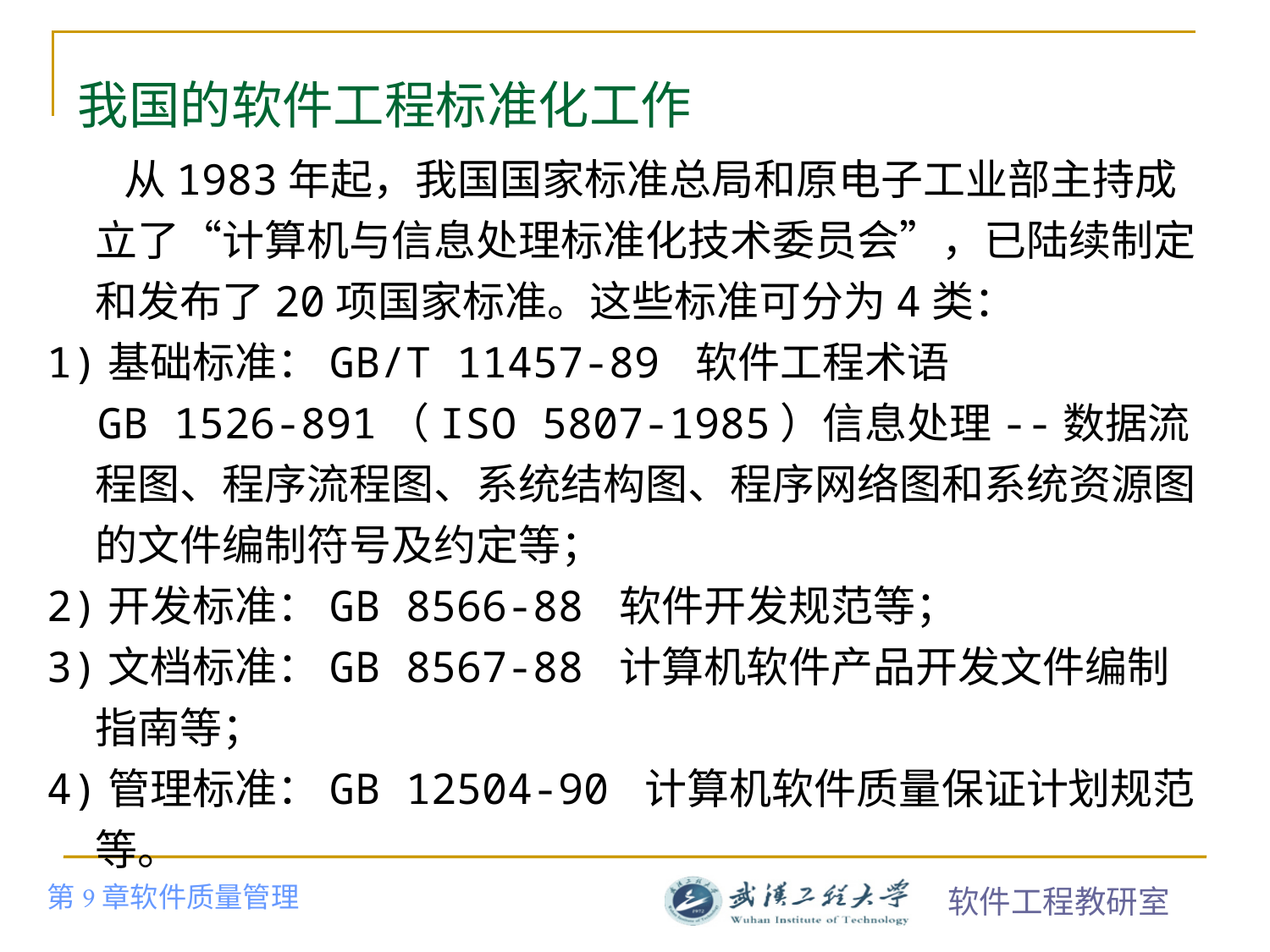

# 我国的软件工程标准化工作
       从1983年起，我国国家标准总局和原电子工业部主持成立了“计算机与信息处理标准化技术委员会”，已陆续制定和发布了20项国家标准。这些标准可分为4类：
1)基础标准：GB/T 11457-89 软件工程术语
  GB 1526-891（ISO 5807-1985）信息处理--数据流程图、程序流程图、系统结构图、程序网络图和系统资源图的文件编制符号及约定等；
2)开发标准：GB 8566-88 软件开发规范等；
3)文档标准：GB 8567-88 计算机软件产品开发文件编制指南等；
4)管理标准：GB 12504-90 计算机软件质量保证计划规范等。